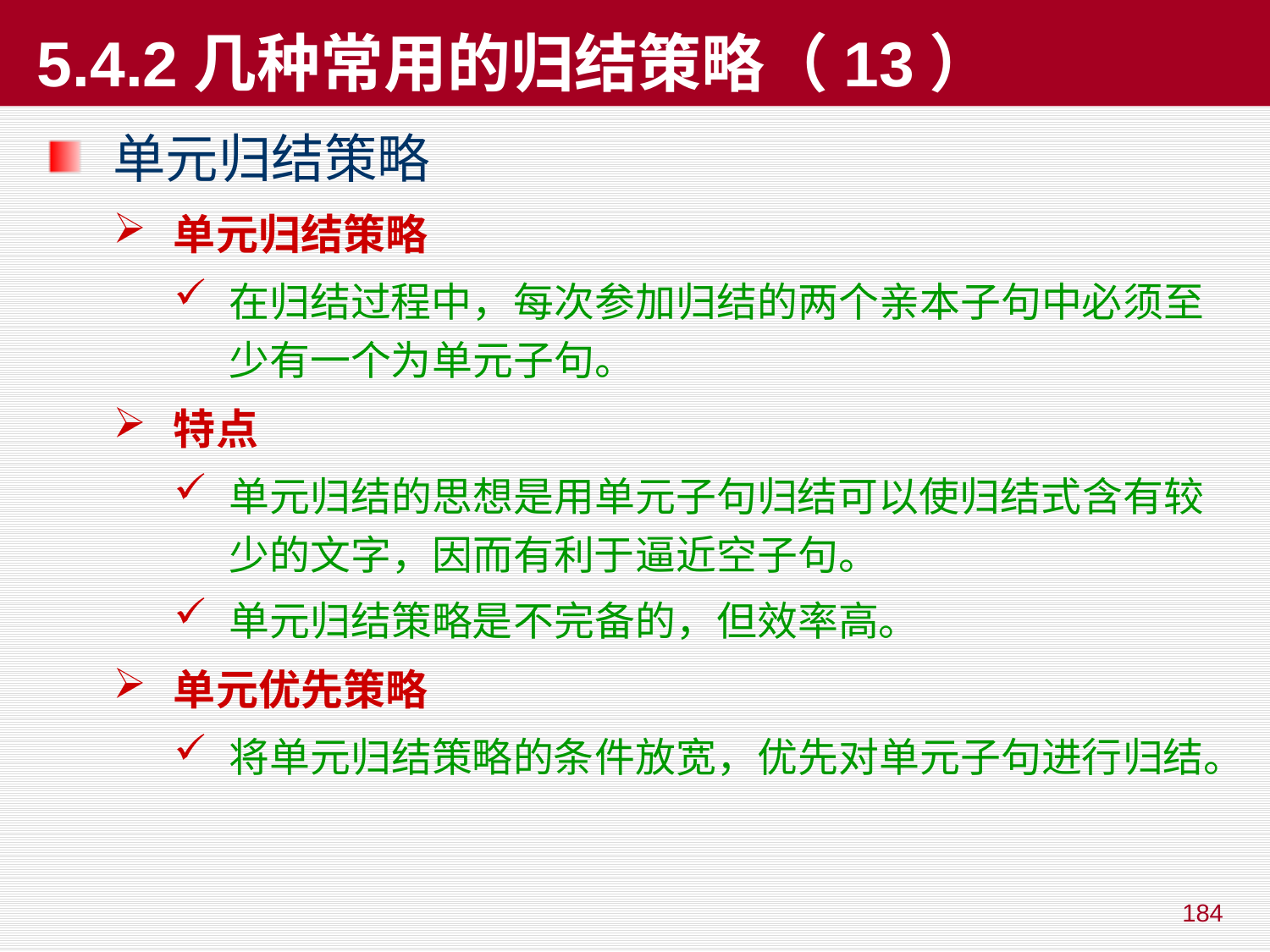

# 5.4.2几种常用的归结策略（13）
单元归结策略
单元归结策略
在归结过程中，每次参加归结的两个亲本子句中必须至少有一个为单元子句。
特点
单元归结的思想是用单元子句归结可以使归结式含有较少的文字，因而有利于逼近空子句。
单元归结策略是不完备的，但效率高。
单元优先策略
将单元归结策略的条件放宽，优先对单元子句进行归结。
184